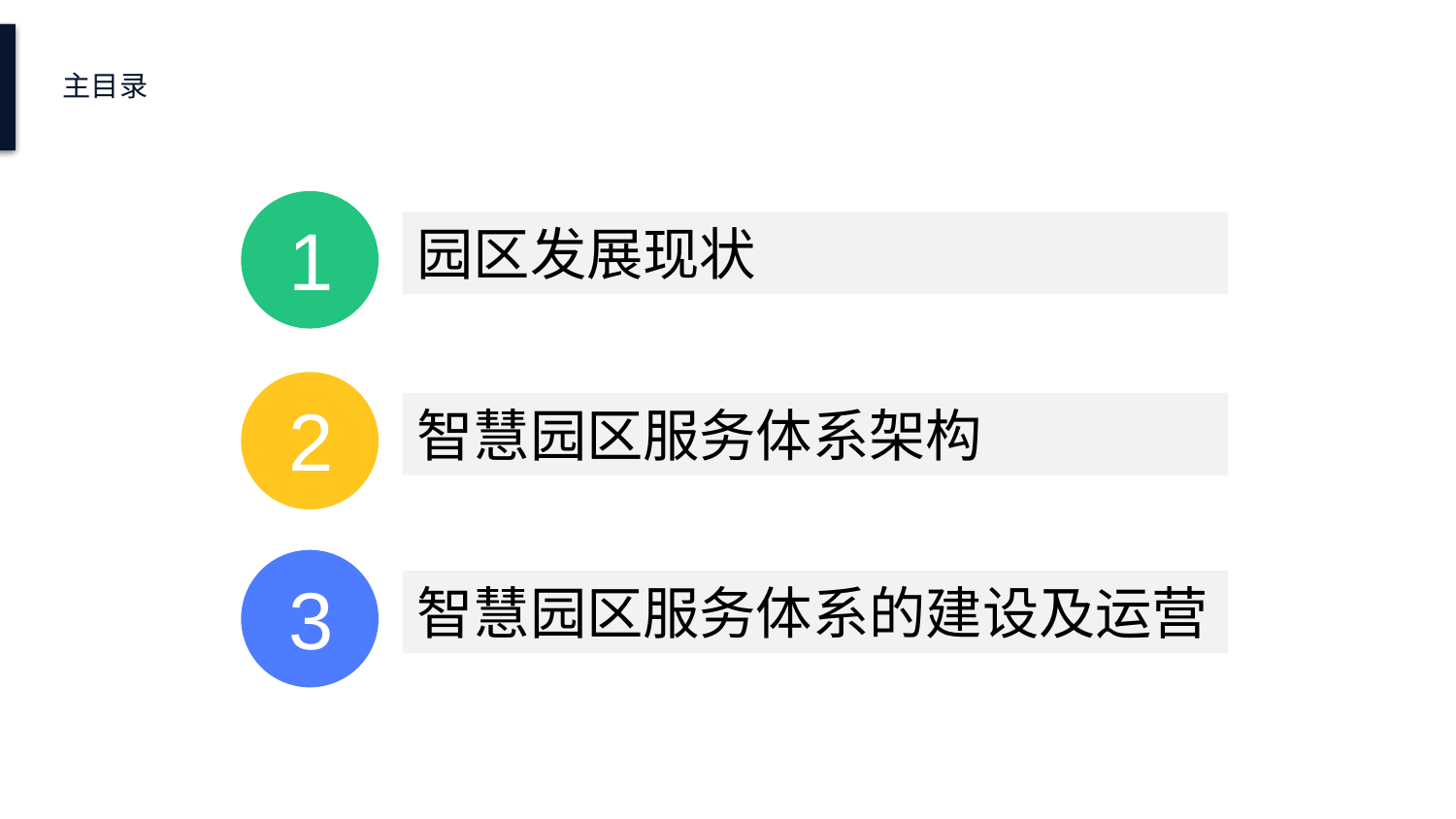

主目录

1
园区发展现状

2
智慧园区服务体系架构

3
智慧园区服务体系的建设及运营